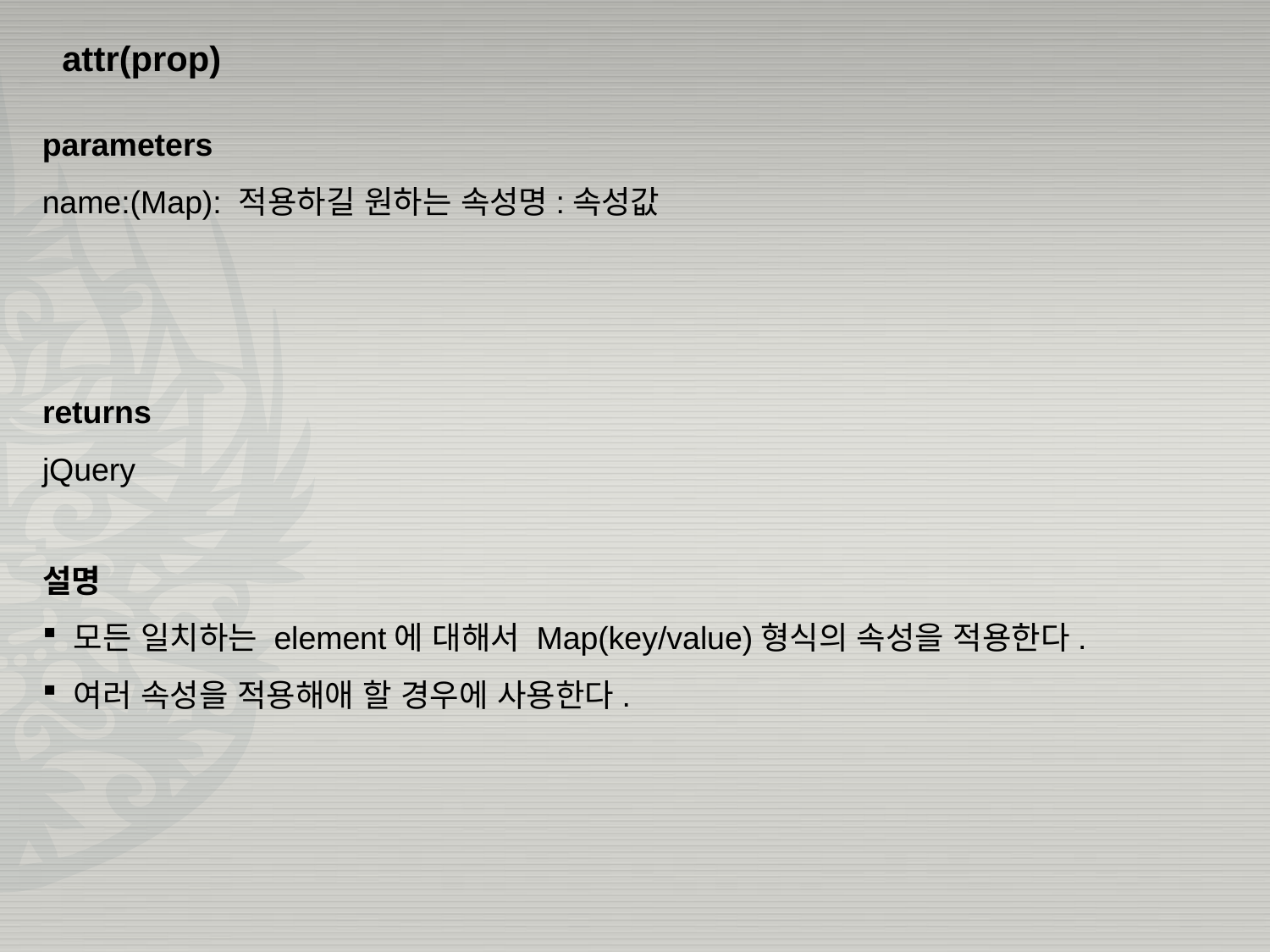

attr(prop)
parameters
name:(Map): 적용하길 원하는 속성명:속성값
returns
jQuery
설명
 모든 일치하는 element에 대해서 Map(key/value)형식의 속성을 적용한다.
 여러 속성을 적용해애 할 경우에 사용한다.